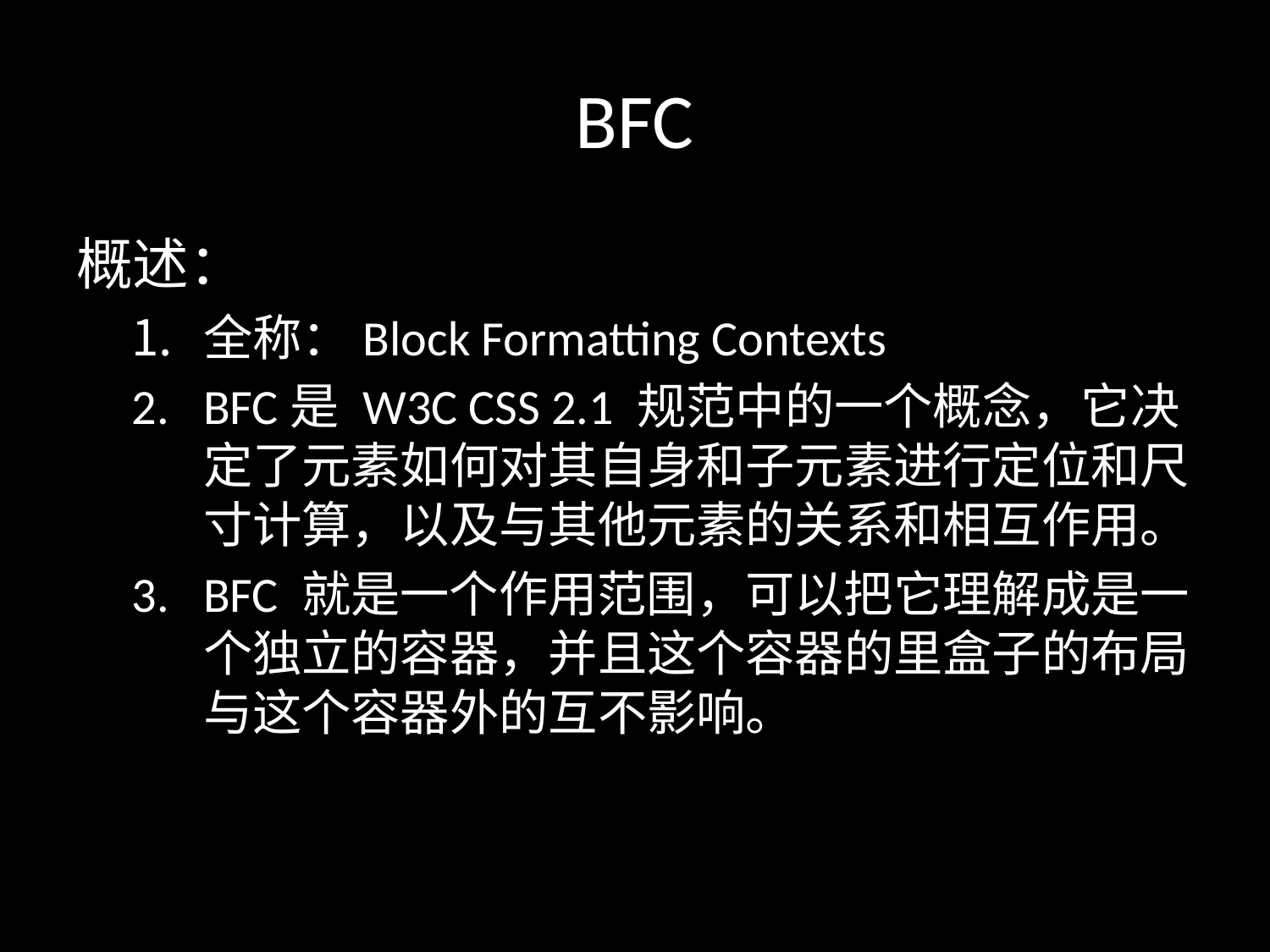

# BFC
概述：
全称：Block Formatting Contexts
BFC是 W3C CSS 2.1 规范中的一个概念，它决定了元素如何对其自身和子元素进行定位和尺寸计算，以及与其他元素的关系和相互作用。
BFC 就是一个作用范围，可以把它理解成是一个独立的容器，并且这个容器的里盒子的布局与这个容器外的互不影响。